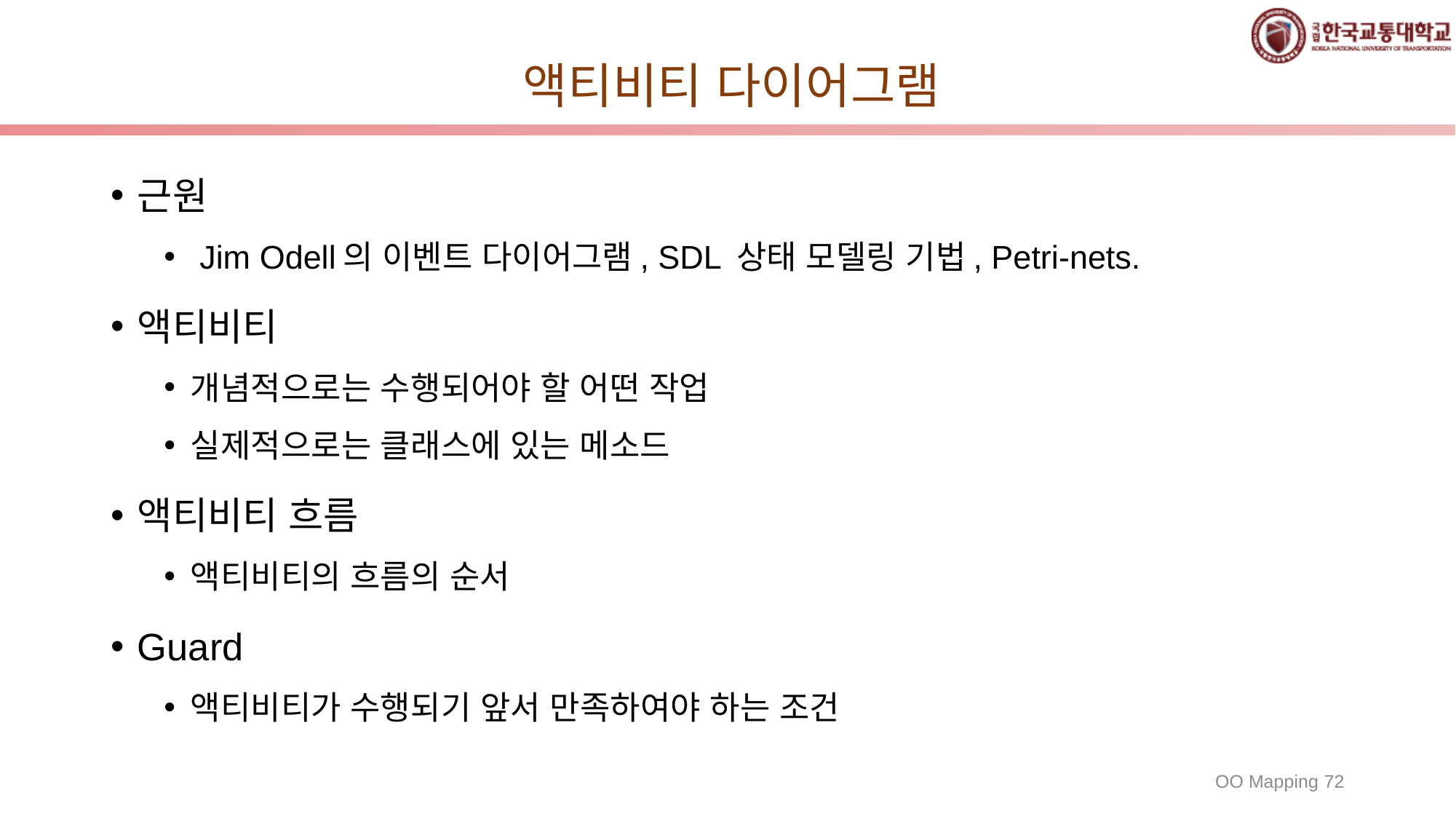

# 액티비티 다이어그램
근원
 Jim Odell의 이벤트 다이어그램, SDL 상태 모델링 기법, Petri-nets.
액티비티
개념적으로는 수행되어야 할 어떤 작업
실제적으로는 클래스에 있는 메소드
액티비티 흐름
액티비티의 흐름의 순서
Guard
액티비티가 수행되기 앞서 만족하여야 하는 조건
72